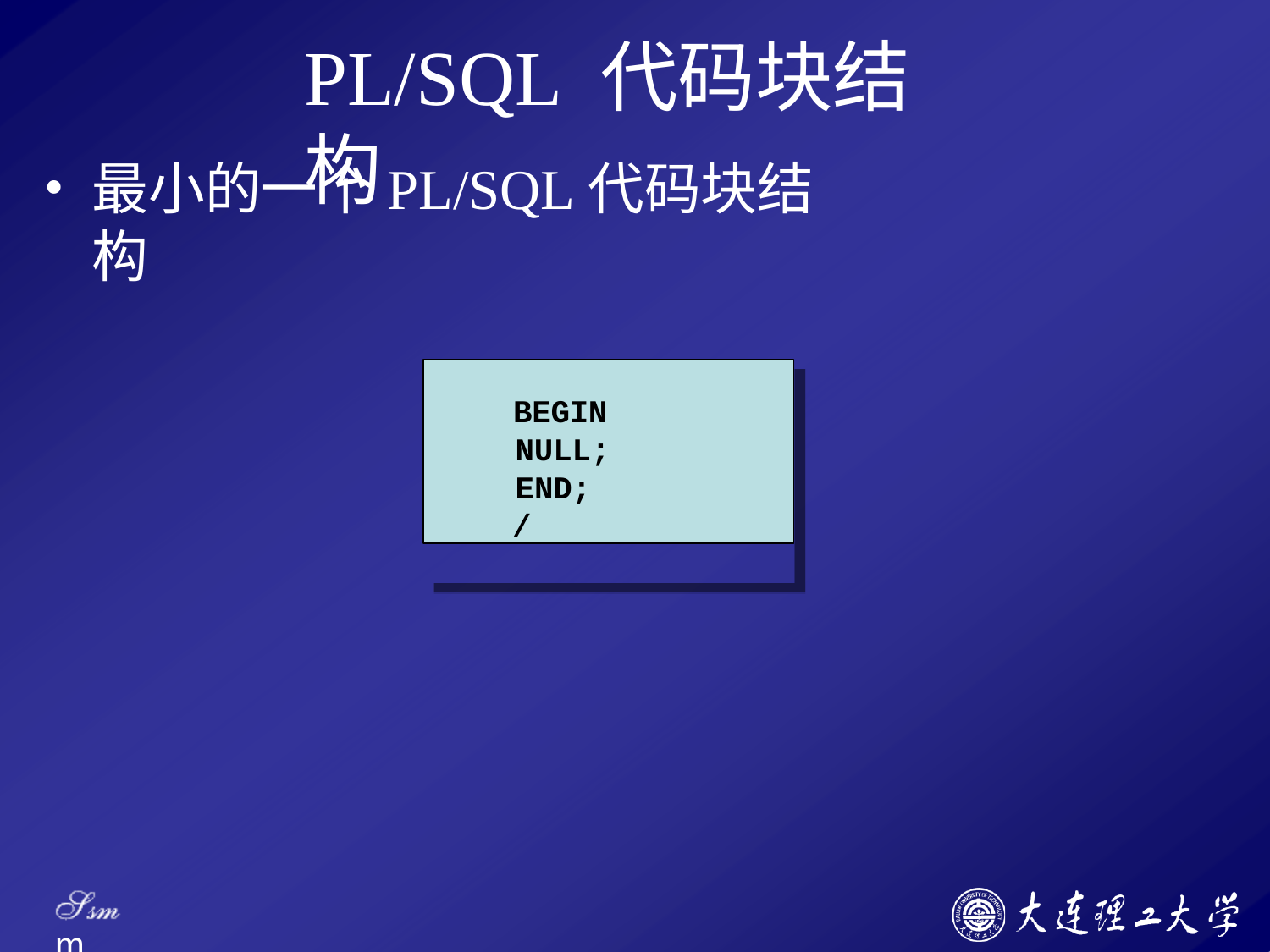

# PL/SQL 代码块结构
最小的一个PL/SQL代码块结构
BEGIN
NULL;
END;
/

Ssm